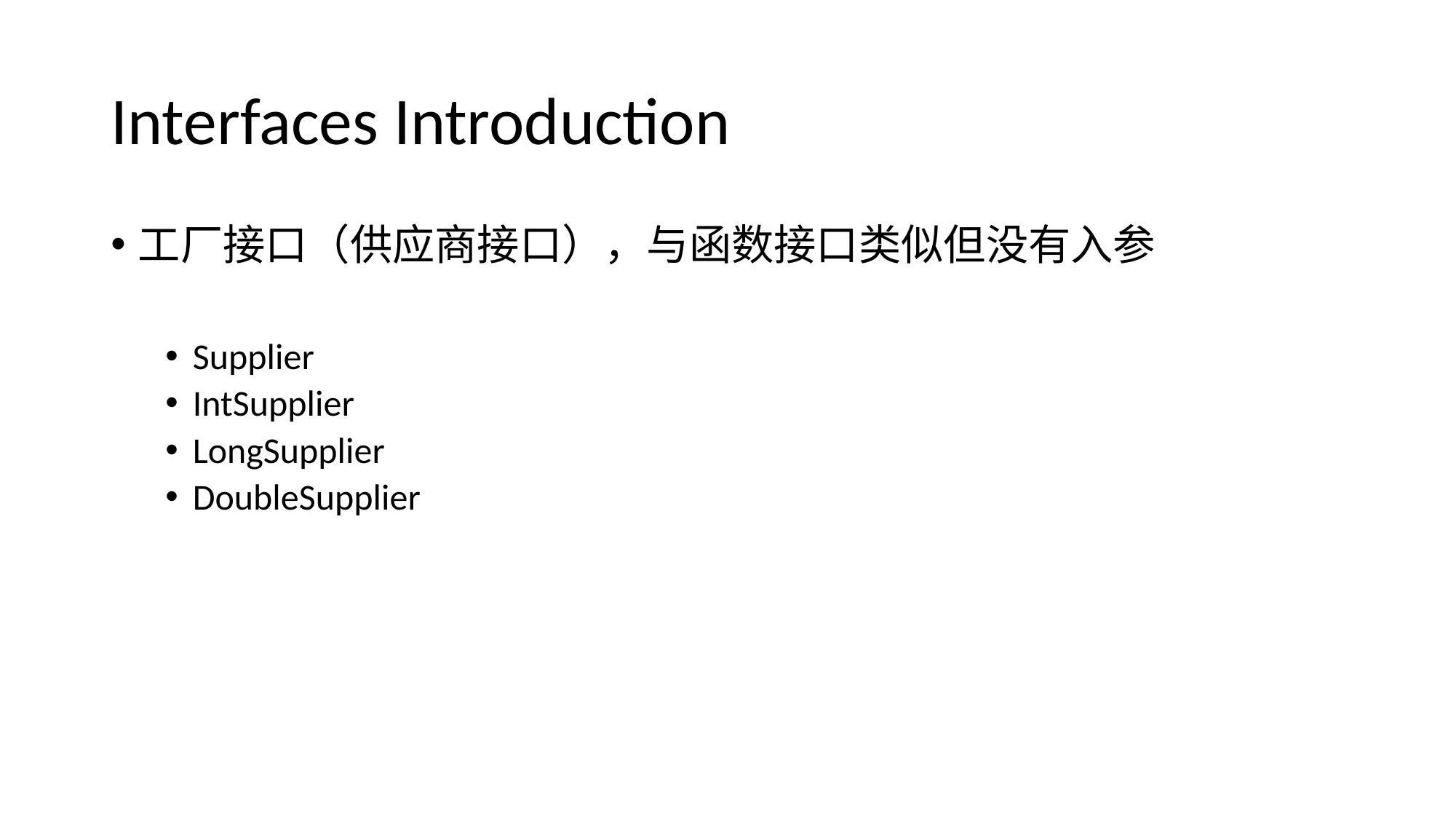

# Interfaces Introduction
工厂接口（供应商接口），与函数接口类似但没有入参

Supplier
IntSupplier
LongSupplier
DoubleSupplier